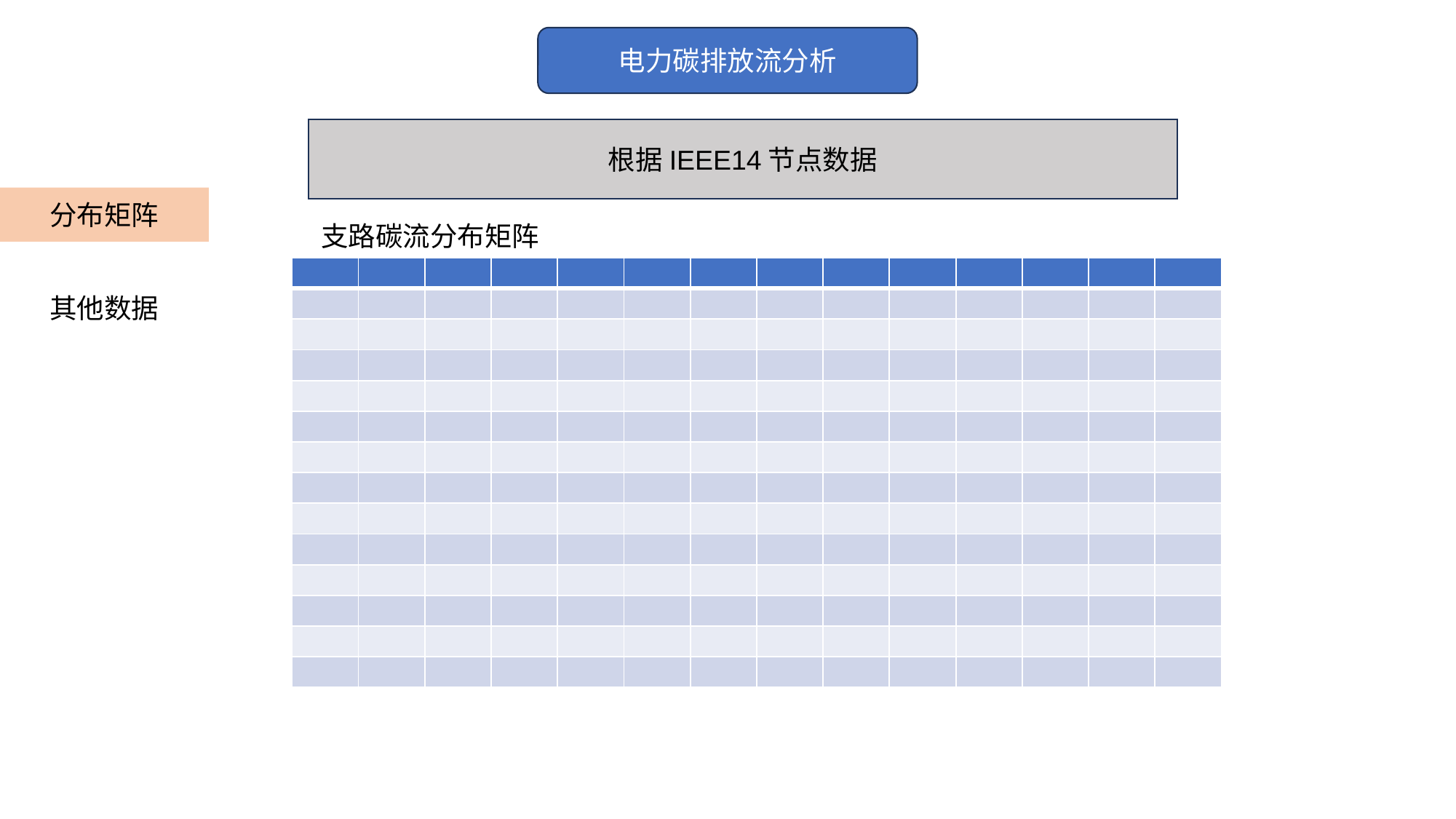

电力碳排放流分析
根据IEEE14节点数据
分布矩阵
支路碳流分布矩阵
|  |  |  |  |  |  |  |  |  |  |  |  |  |  |
| --- | --- | --- | --- | --- | --- | --- | --- | --- | --- | --- | --- | --- | --- |
|  |  |  |  |  |  |  |  |  |  |  |  |  |  |
|  |  |  |  |  |  |  |  |  |  |  |  |  |  |
|  |  |  |  |  |  |  |  |  |  |  |  |  |  |
|  |  |  |  |  |  |  |  |  |  |  |  |  |  |
|  |  |  |  |  |  |  |  |  |  |  |  |  |  |
|  |  |  |  |  |  |  |  |  |  |  |  |  |  |
|  |  |  |  |  |  |  |  |  |  |  |  |  |  |
|  |  |  |  |  |  |  |  |  |  |  |  |  |  |
|  |  |  |  |  |  |  |  |  |  |  |  |  |  |
|  |  |  |  |  |  |  |  |  |  |  |  |  |  |
|  |  |  |  |  |  |  |  |  |  |  |  |  |  |
|  |  |  |  |  |  |  |  |  |  |  |  |  |  |
|  |  |  |  |  |  |  |  |  |  |  |  |  |  |
其他数据